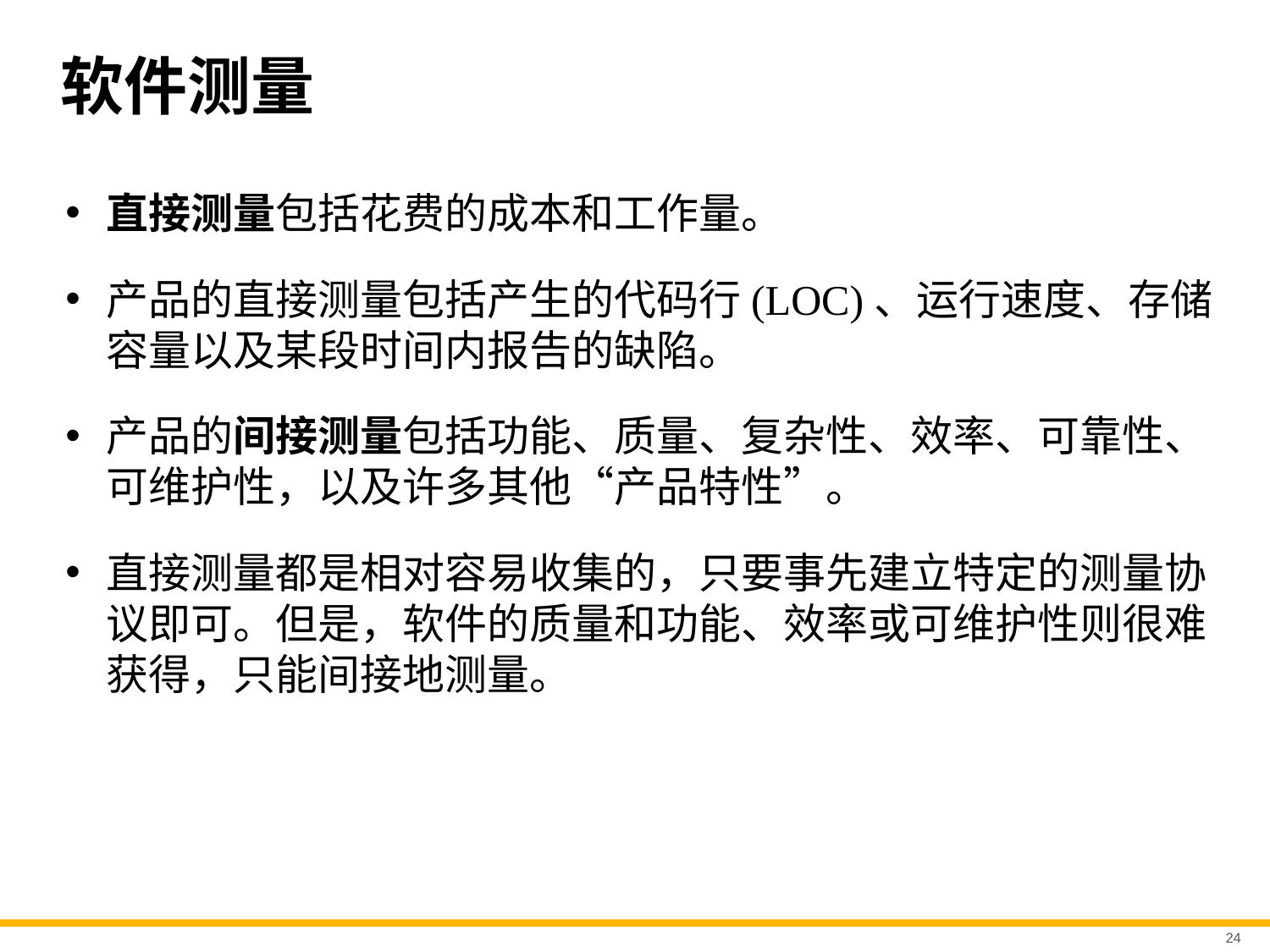

# 软件测量
直接测量包括花费的成本和工作量。
产品的直接测量包括产生的代码行(LOC)、运行速度、存储容量以及某段时间内报告的缺陷。
产品的间接测量包括功能、质量、复杂性、效率、可靠性、可维护性，以及许多其他“产品特性”。
直接测量都是相对容易收集的，只要事先建立特定的测量协议即可。但是，软件的质量和功能、效率或可维护性则很难获得，只能间接地测量。
24